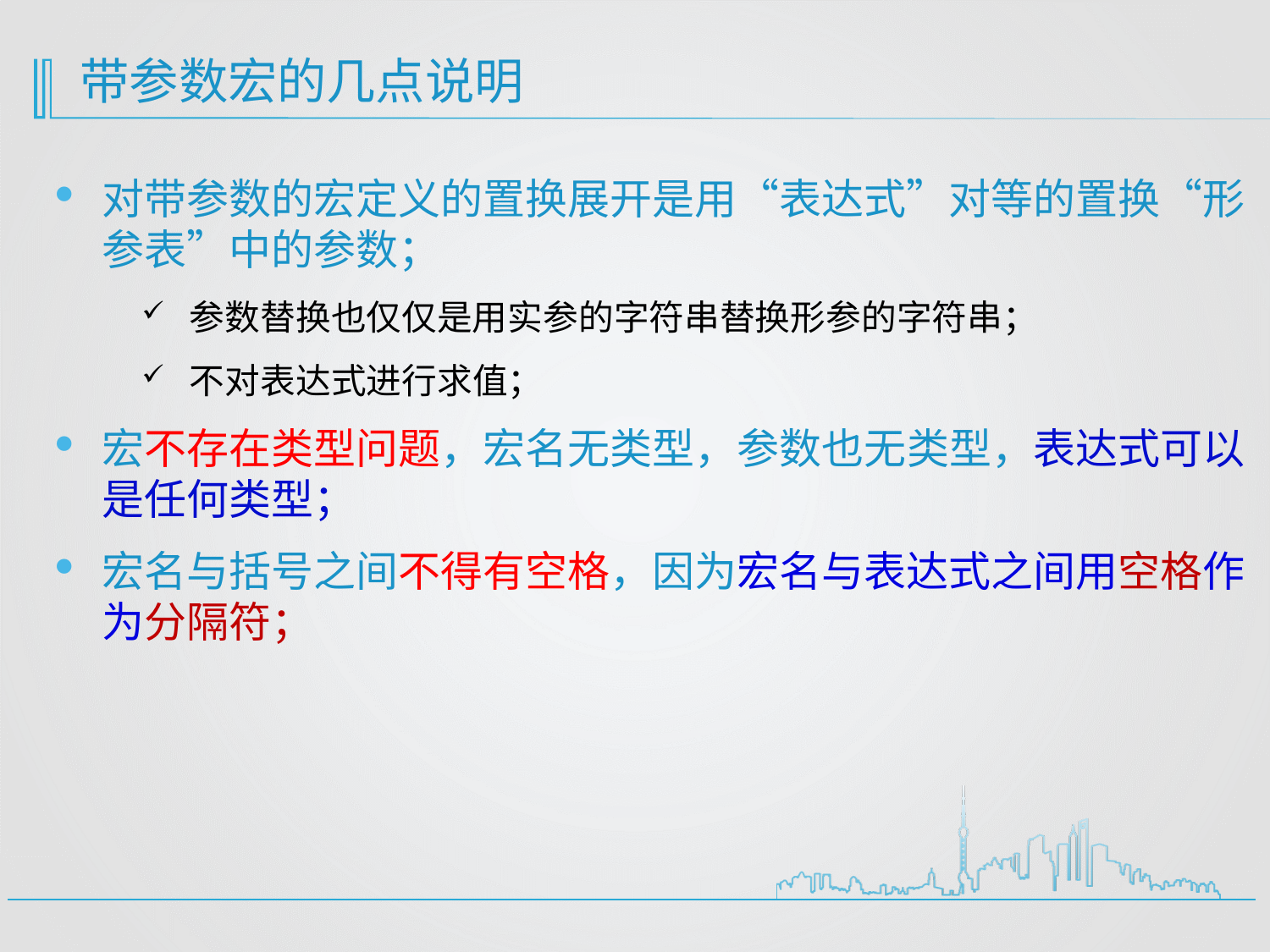

# 带参数宏的几点说明
对带参数的宏定义的置换展开是用“表达式”对等的置换“形参表”中的参数；
参数替换也仅仅是用实参的字符串替换形参的字符串；
不对表达式进行求值；
宏不存在类型问题，宏名无类型，参数也无类型，表达式可以是任何类型；
宏名与括号之间不得有空格，因为宏名与表达式之间用空格作为分隔符；